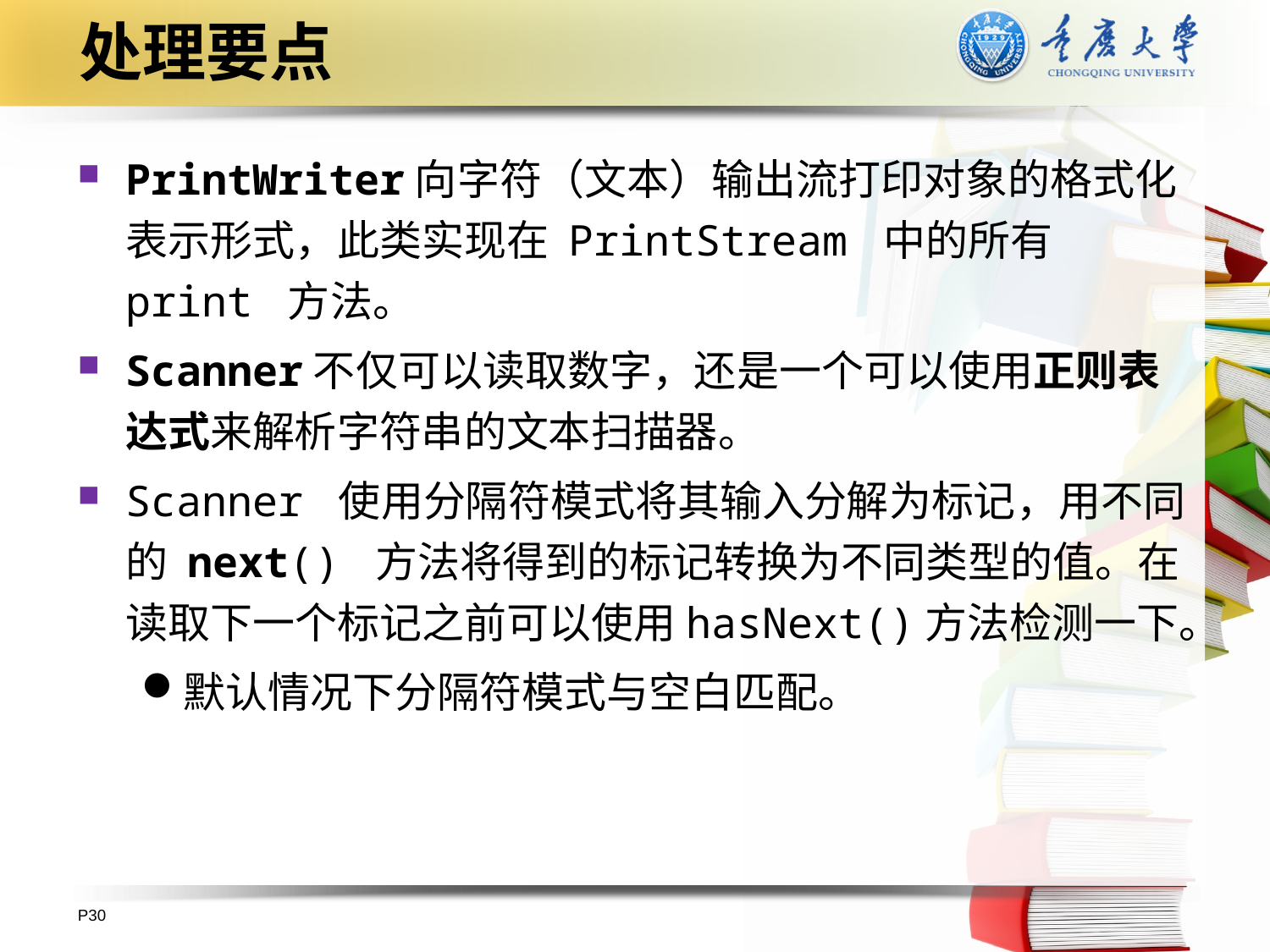

# 处理要点
PrintWriter向字符（文本）输出流打印对象的格式化表示形式，此类实现在 PrintStream 中的所有 print 方法。
Scanner不仅可以读取数字，还是一个可以使用正则表达式来解析字符串的文本扫描器。
Scanner 使用分隔符模式将其输入分解为标记，用不同的 next() 方法将得到的标记转换为不同类型的值。在读取下一个标记之前可以使用hasNext()方法检测一下。
默认情况下分隔符模式与空白匹配。
P30